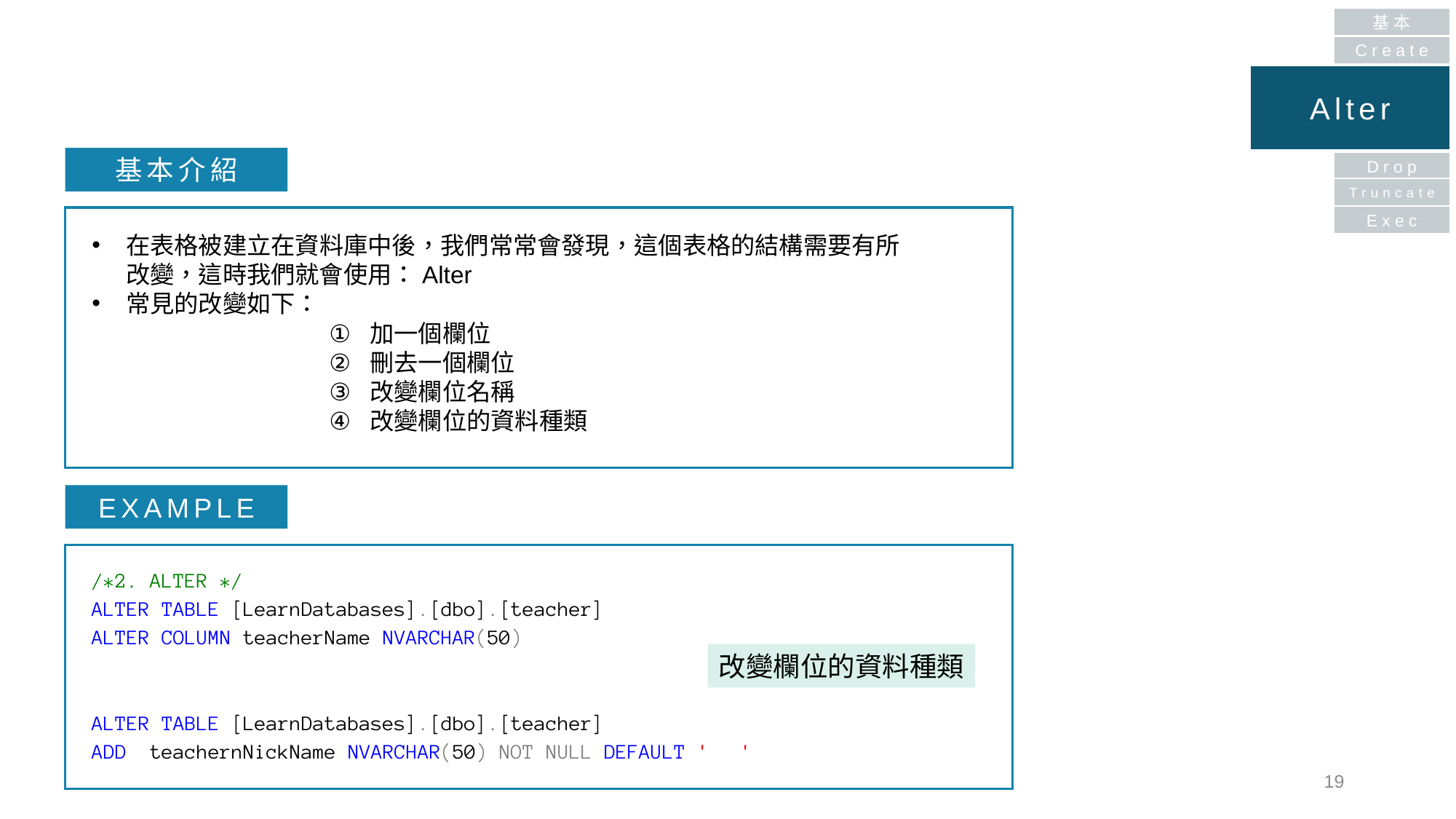

基本
Create
Alter
基本介紹
Drop
Truncate
Exec

在表格被建立在資料庫中後，我們常常會發現，這個表格的結構需要有所改變，這時我們就會使用：Alter
常見的改變如下：
加一個欄位
刪去一個欄位
改變欄位名稱
改變欄位的資料種類
EXAMPLE

/*2. ALTER */
ALTER TABLE [LearnDatabases].[dbo].[teacher]
ALTER COLUMN teacherName NVARCHAR(50)

ALTER TABLE [LearnDatabases].[dbo].[teacher]
ADD  teachernNickName NVARCHAR(50) NOT NULL DEFAULT '　'
改變欄位的資料種類
19